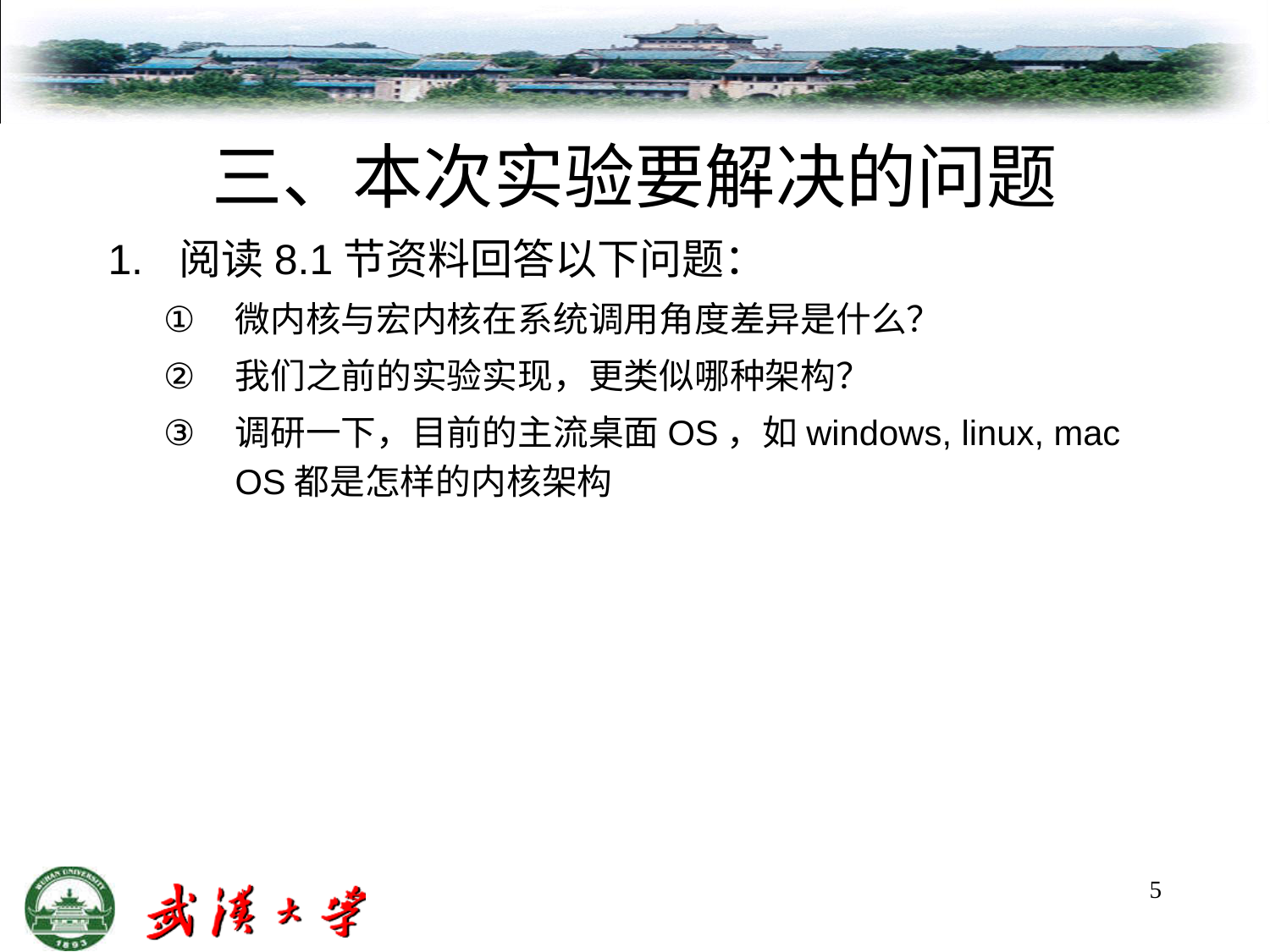

# 三、本次实验要解决的问题
阅读8.1节资料回答以下问题：
微内核与宏内核在系统调用角度差异是什么？
我们之前的实验实现，更类似哪种架构？
调研一下，目前的主流桌面OS，如windows, linux, mac OS都是怎样的内核架构

5